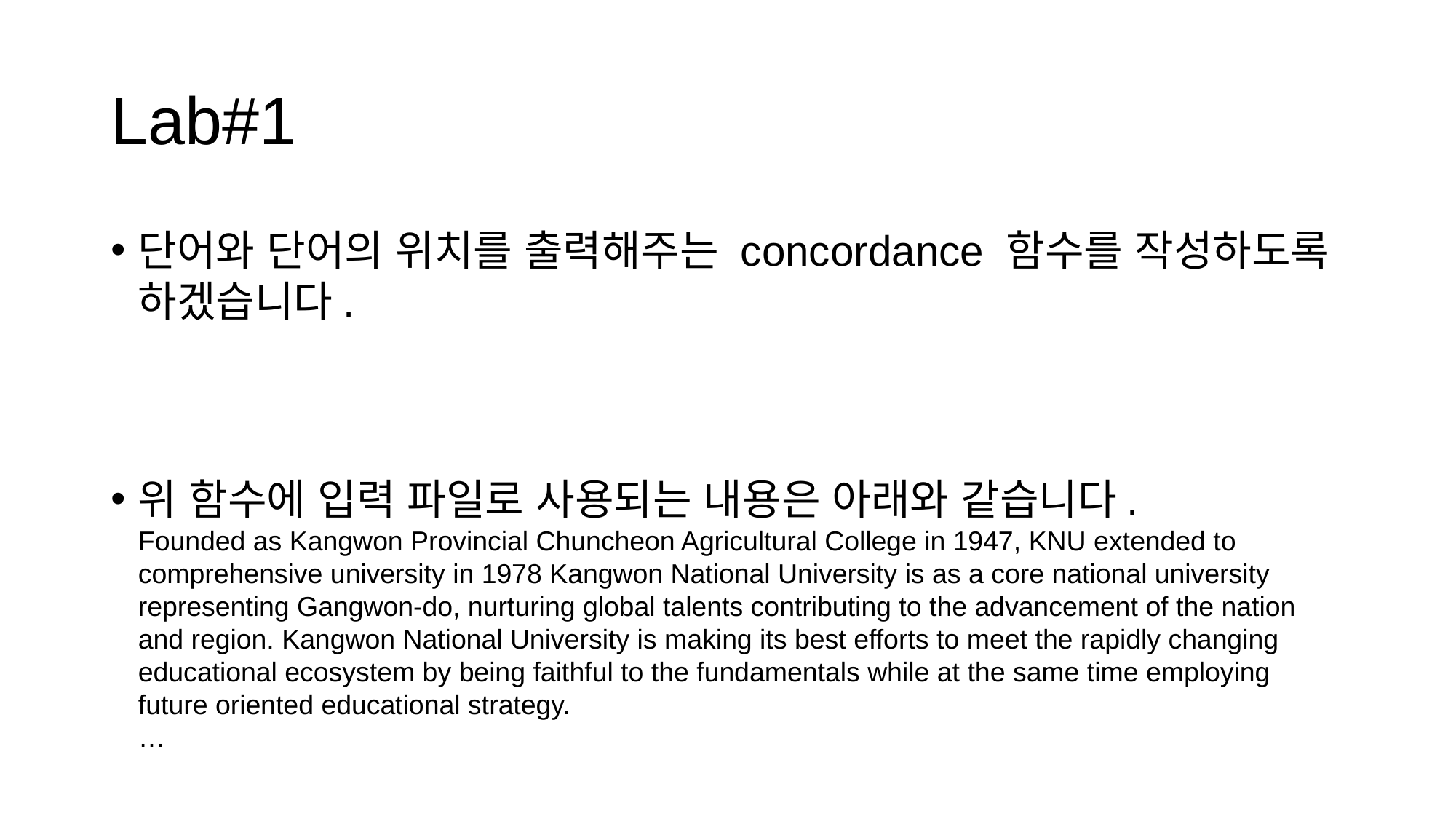

# Lab#1
단어와 단어의 위치를 출력해주는 concordance 함수를 작성하도록 하겠습니다.

위 함수에 입력 파일로 사용되는 내용은 아래와 같습니다.
Founded as Kangwon Provincial Chuncheon Agricultural College in 1947, KNU extended to comprehensive university in 1978 Kangwon National University is as a core national university representing Gangwon-do, nurturing global talents contributing to the advancement of the nation and region. Kangwon National University is making its best efforts to meet the rapidly changing educational ecosystem by being faithful to the fundamentals while at the same time employing future oriented educational strategy.
…